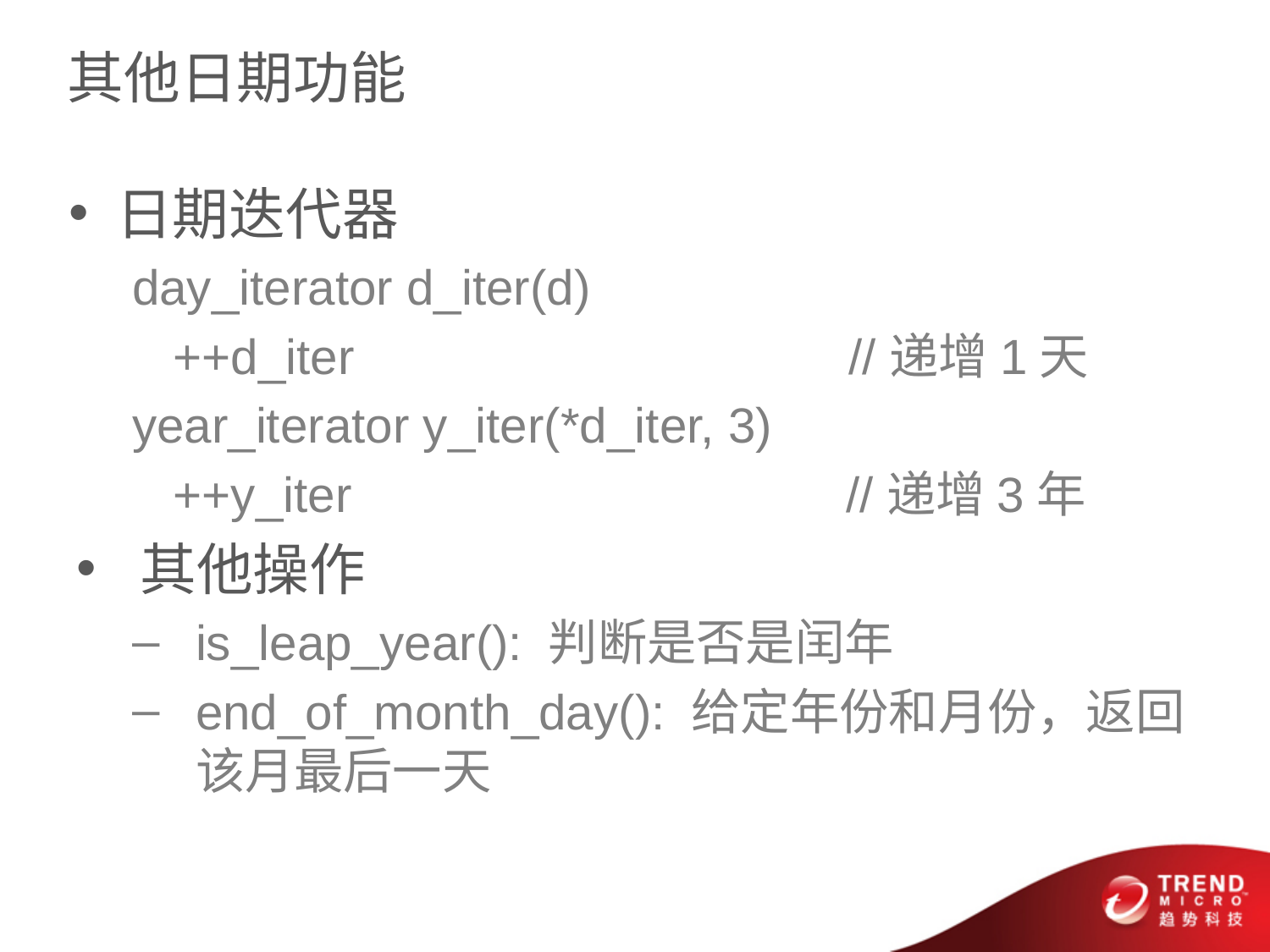

# 其他日期功能
日期迭代器
day_iterator d_iter(d)
   ++d_iter                                    //递增1天
year_iterator y_iter(*d_iter, 3)
   ++y_iter                                    //递增3年
其他操作
is_leap_year(): 判断是否是闰年
end_of_month_day(): 给定年份和月份，返回该月最后一天